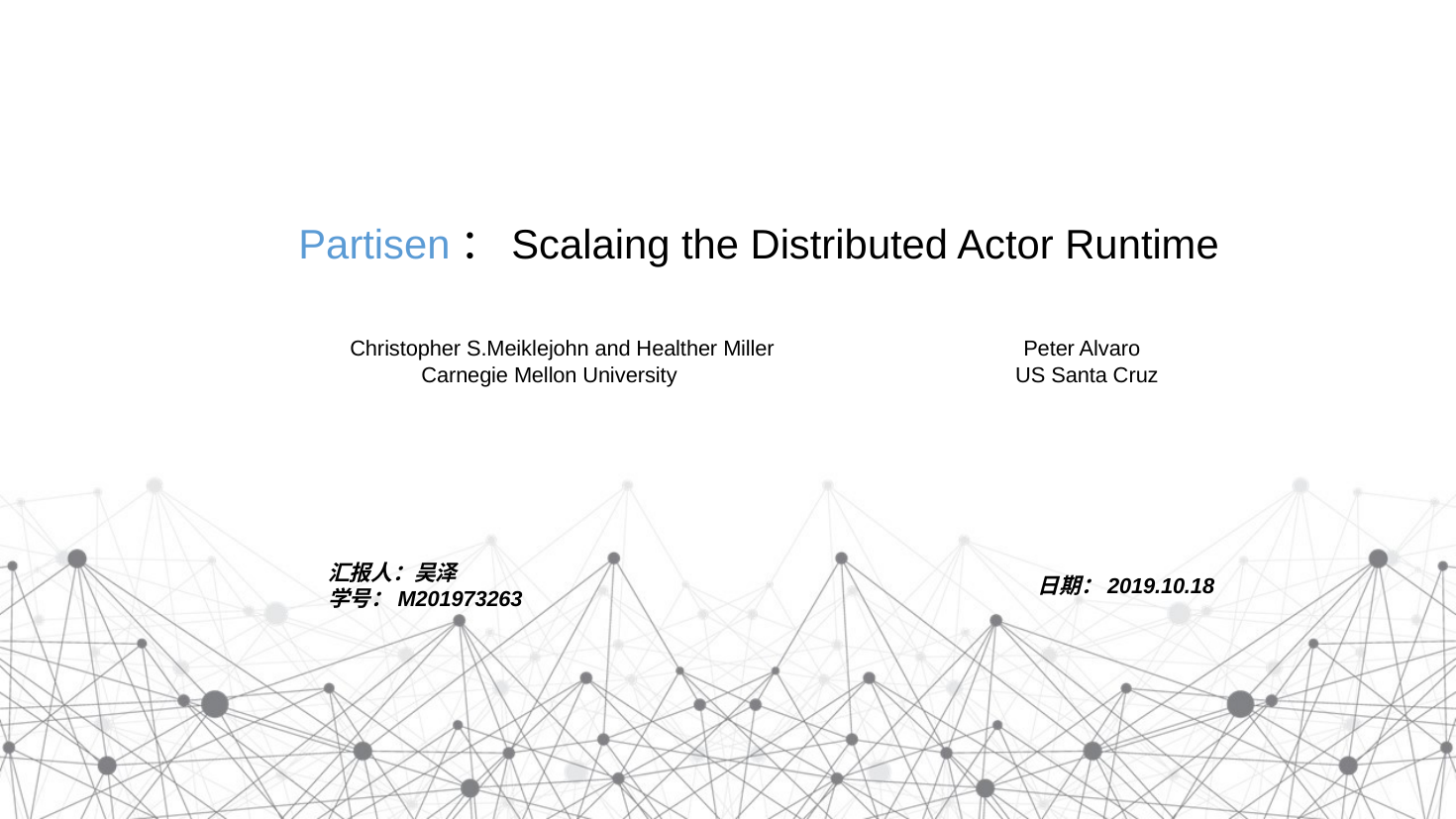

Partisen：Scalaing the Distributed Actor Runtime
Christopher S.Meiklejohn and Healther Miller                                          Peter Alvaro
            Carnegie Mellon University                                                         US Santa Cruz
汇报人：吴泽
学号：M201973263
日期：2019.10.18